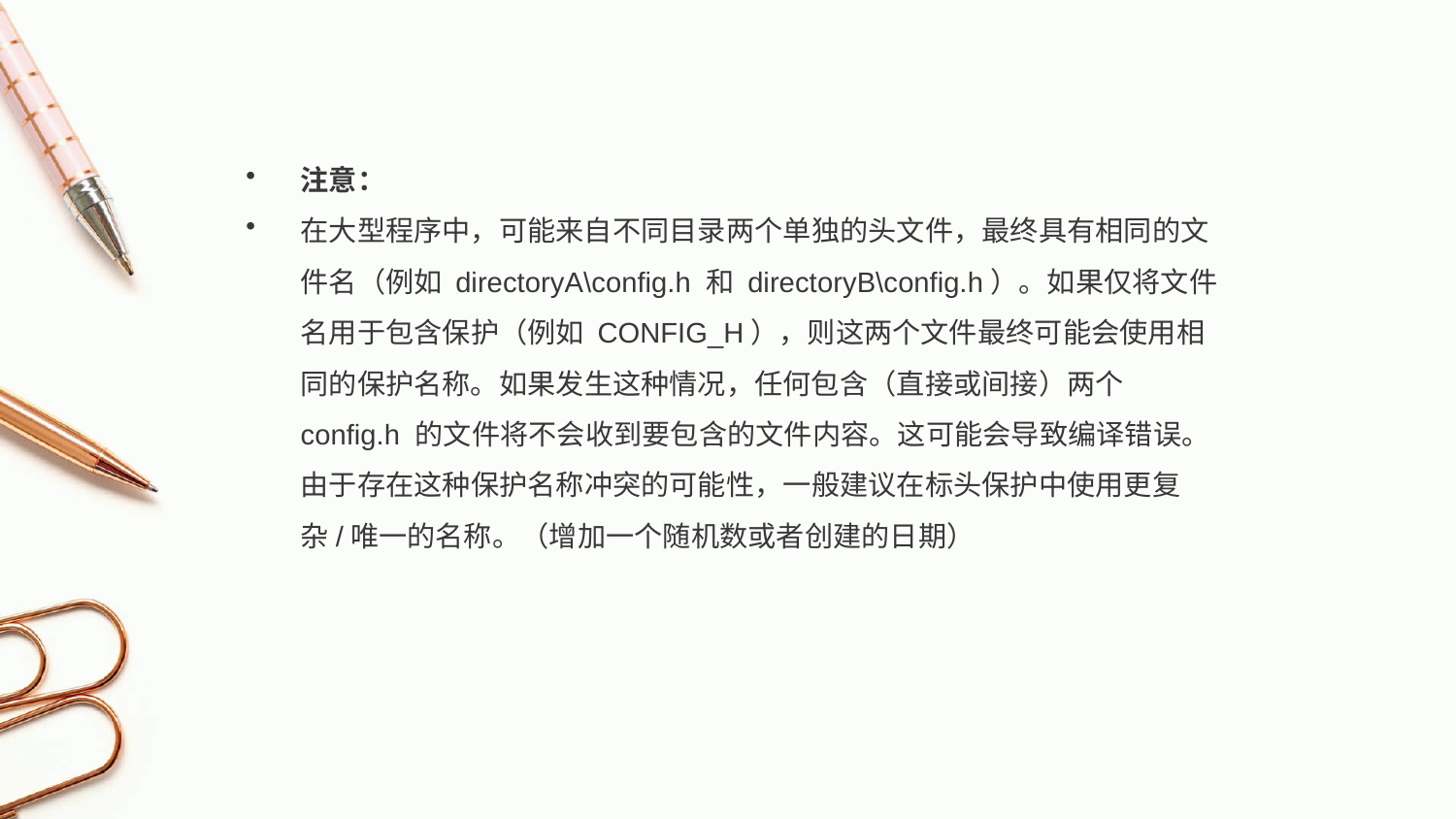

注意：
在大型程序中，可能来自不同目录两个单独的头文件，最终具有相同的文件名（例如 directoryA\config.h 和 directoryB\config.h）。如果仅将文件名用于包含保护（例如 CONFIG_H），则这两个文件最终可能会使用相同的保护名称。如果发生这种情况，任何包含（直接或间接）两个 config.h 的文件将不会收到要包含的文件内容。这可能会导致编译错误。由于存在这种保护名称冲突的可能性，一般建议在标头保护中使用更复杂/唯一的名称。（增加一个随机数或者创建的日期）